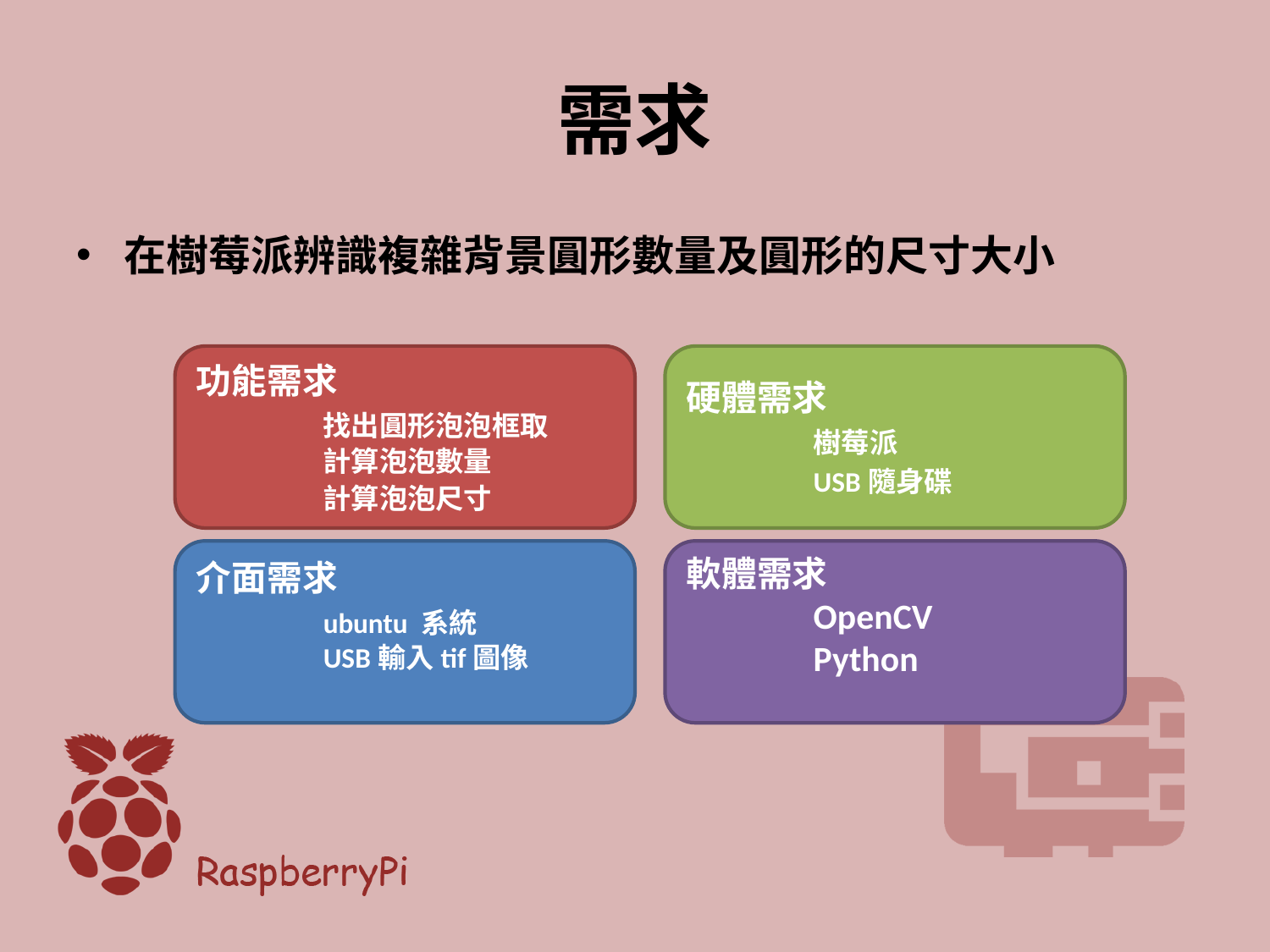

# 需求
在樹莓派辨識複雜背景圓形數量及圓形的尺寸大小
功能需求
	找出圓形泡泡框取
	計算泡泡數量
	計算泡泡尺寸
硬體需求
	樹莓派
	USB隨身碟
介面需求
	ubuntu 系統
	USB輸入tif圖像

軟體需求
	OpenCV
	Python